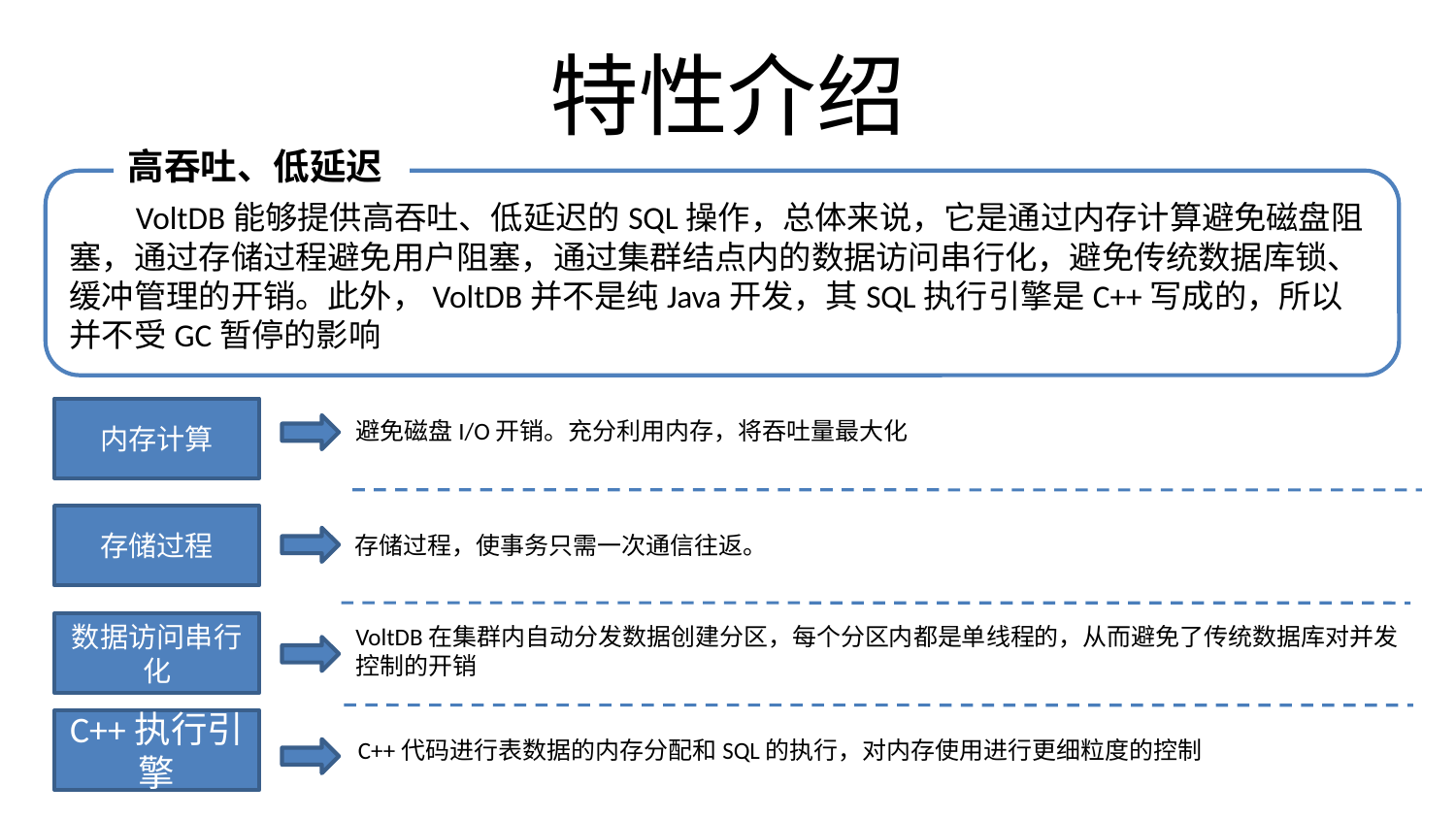

# 特性介绍
高吞吐、低延迟
        VoltDB能够提供高吞吐、低延迟的SQL操作，总体来说，它是通过内存计算避免磁盘阻塞，通过存储过程避免用户阻塞，通过集群结点内的数据访问串行化，避免传统数据库锁、缓冲管理的开销。此外，VoltDB并不是纯Java开发，其SQL执行引擎是C++写成的，所以并不受GC暂停的影响
内存计算
避免磁盘I/O开销。充分利用内存，将吞吐量最大化

存储过程
存储过程，使事务只需一次通信往返。

数据访问串行化
VoltDB在集群内自动分发数据创建分区，每个分区内都是单线程的，从而避免了传统数据库对并发控制的开销

C++执行引擎
C++代码进行表数据的内存分配和SQL的执行，对内存使用进行更细粒度的控制